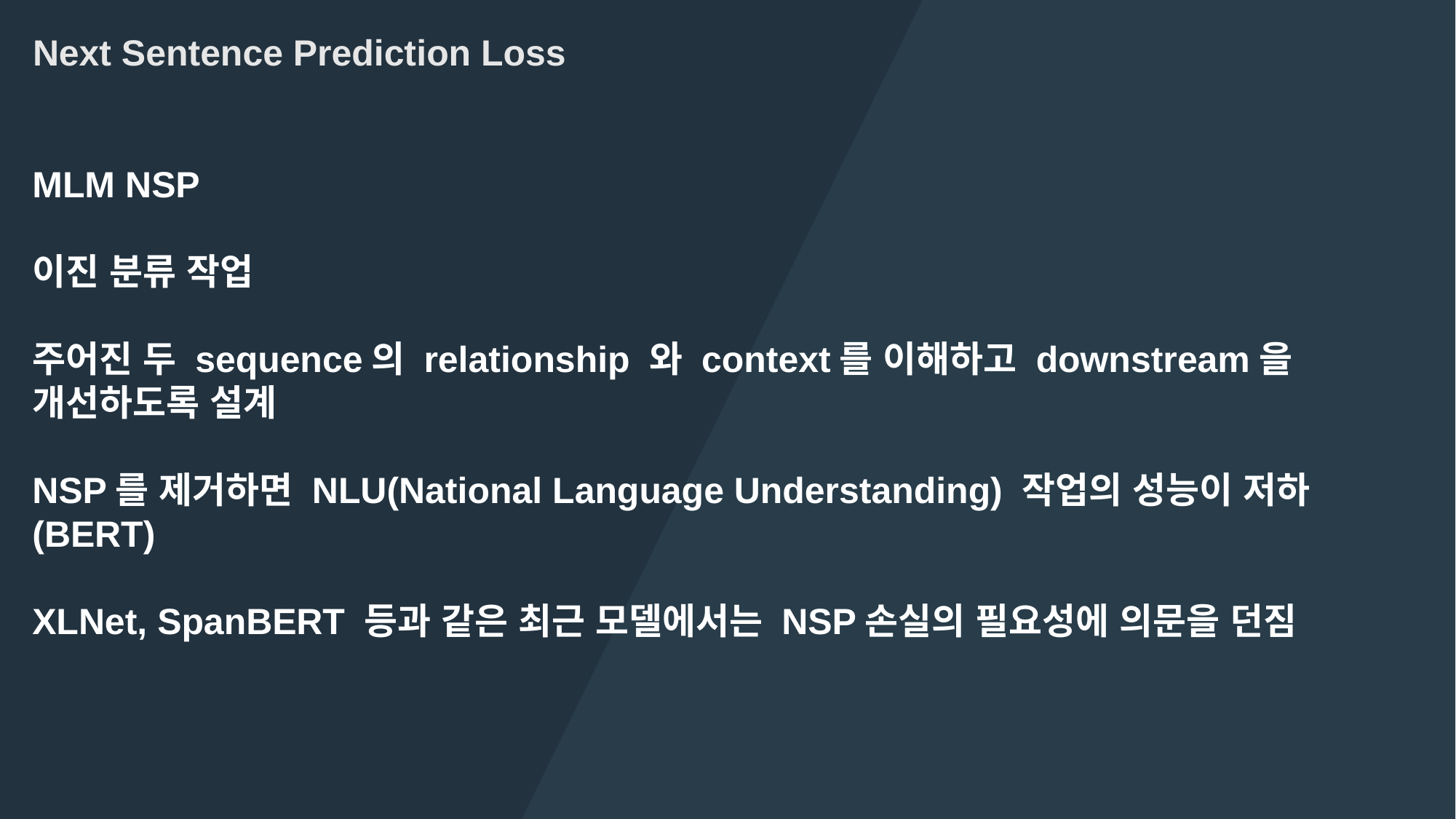

Next Sentence Prediction Loss
MLM NSP

이진 분류 작업

주어진 두 sequence의 relationship 와 context를 이해하고 downstream을 개선하도록 설계

NSP를 제거하면 NLU(National Language Understanding) 작업의 성능이 저하 (BERT)

XLNet, SpanBERT 등과 같은 최근 모델에서는 NSP손실의 필요성에 의문을 던짐